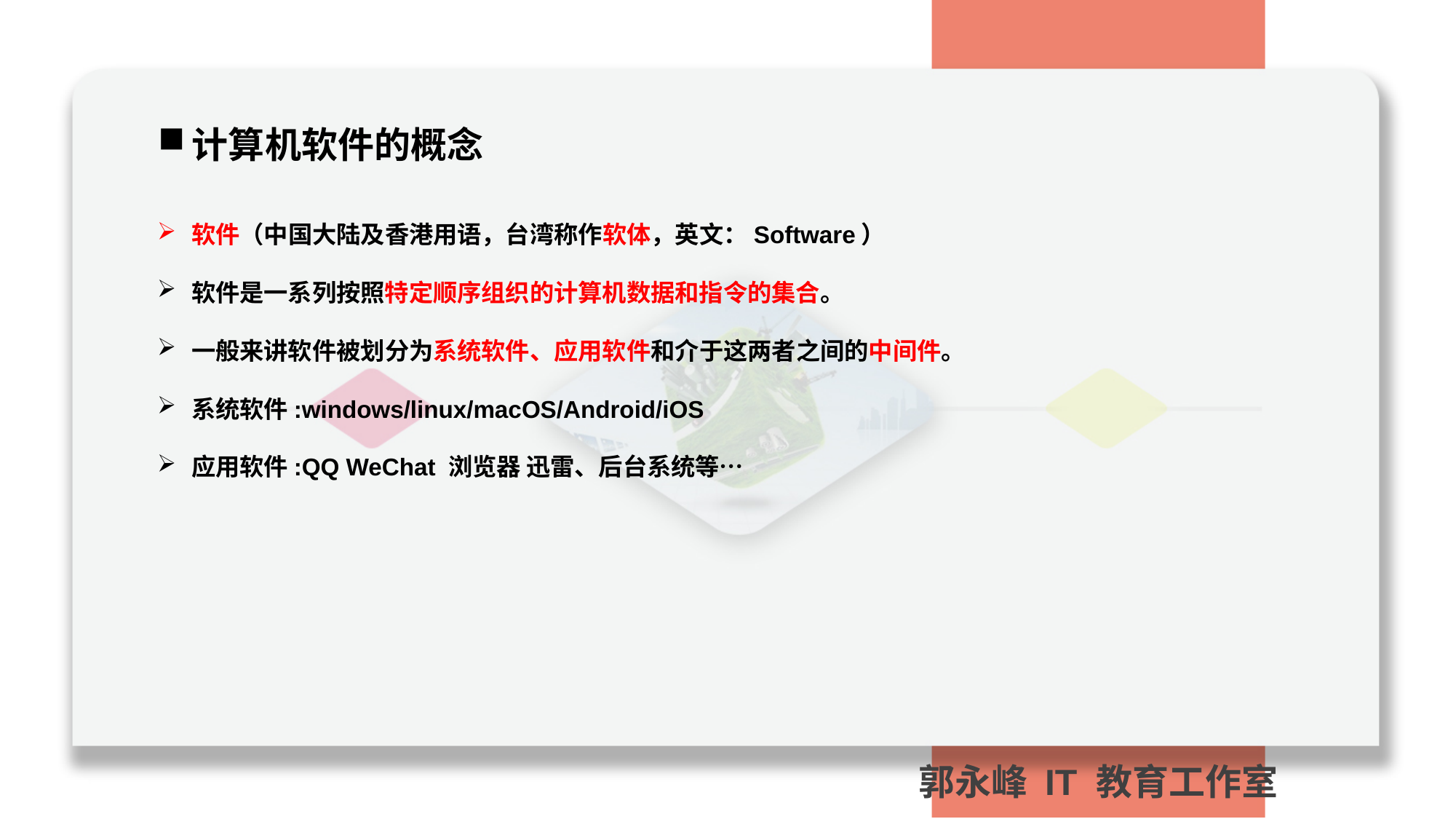

计算机软件的概念
软件（中国大陆及香港用语，台湾称作软体，英文：Software）
软件是一系列按照特定顺序组织的计算机数据和指令的集合。
一般来讲软件被划分为系统软件、应用软件和介于这两者之间的中间件。
系统软件:windows/linux/macOS/Android/iOS
应用软件:QQ WeChat 浏览器 迅雷、后台系统等…